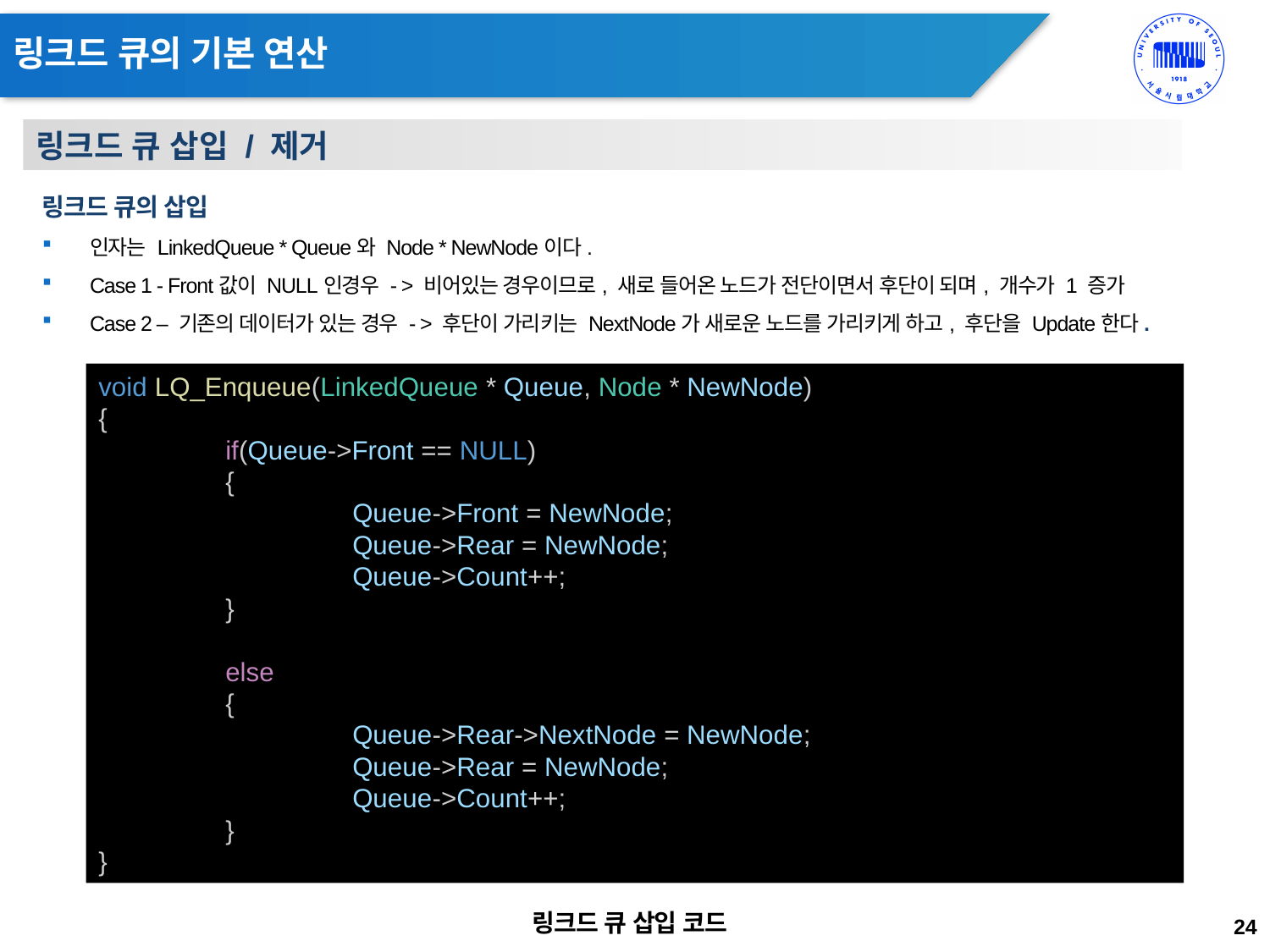

# 링크드 큐의 기본 연산
링크드 큐 삽입 / 제거
링크드 큐의 삽입
인자는 LinkedQueue * Queue와 Node * NewNode이다.
Case 1 - Front값이 NULL인경우 - > 비어있는 경우이므로, 새로 들어온 노드가 전단이면서 후단이 되며, 개수가 1 증가
Case 2 – 기존의 데이터가 있는 경우 - > 후단이 가리키는 NextNode가 새로운 노드를 가리키게 하고, 후단을 Update한다.

void LQ_Enqueue(LinkedQueue * Queue, Node * NewNode)
{
	if(Queue->Front == NULL)
	{
		Queue->Front = NewNode;
		Queue->Rear = NewNode;
		Queue->Count++;
	}
	else
	{
		Queue->Rear->NextNode = NewNode;
		Queue->Rear = NewNode;
		Queue->Count++;
	}
}
링크드 큐 삽입 코드
24